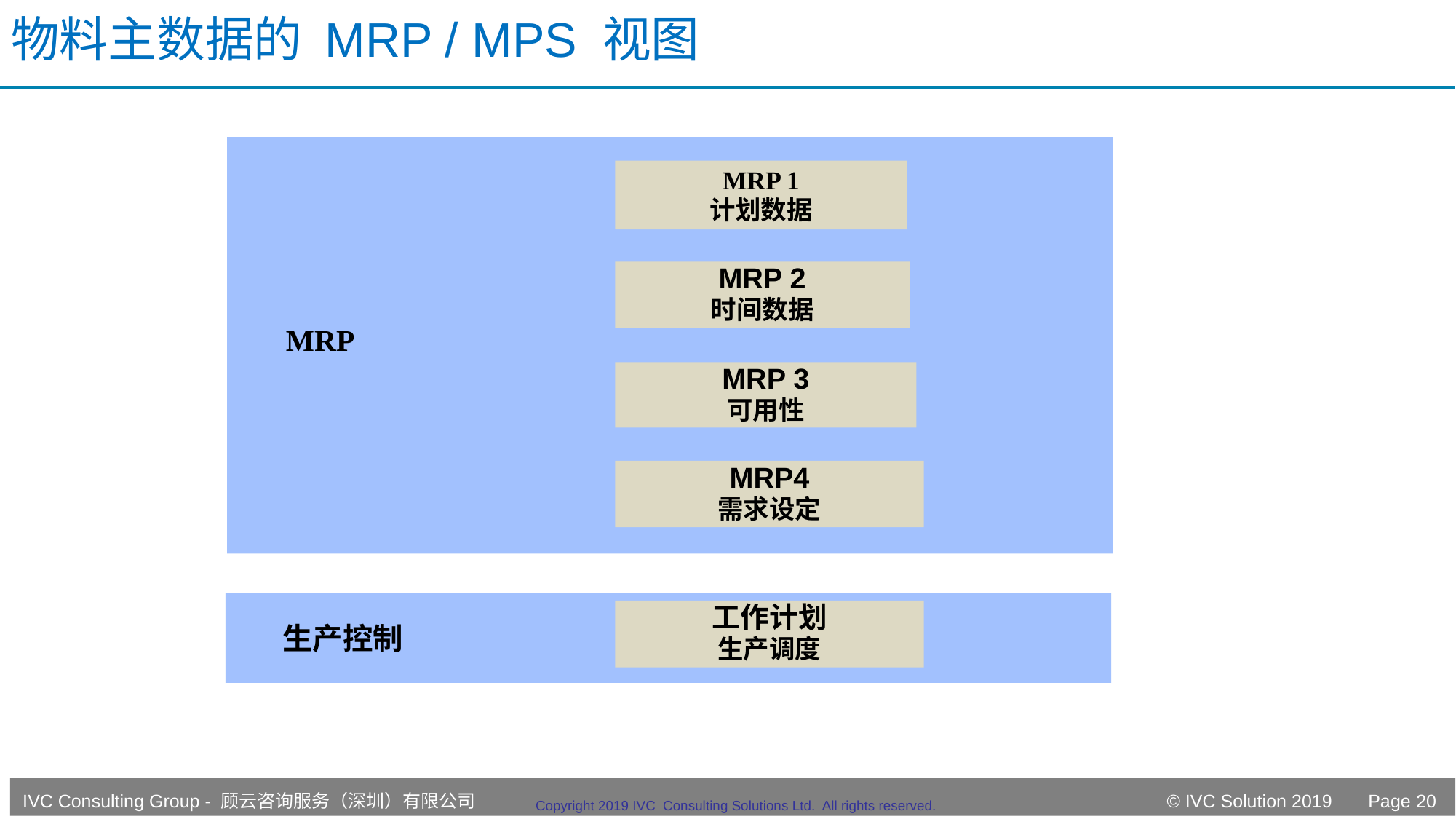

# 物料主数据的 MRP / MPS 视图

MRP 1
计划数据

MRP 2
时间数据
MRP
MRP 3
可用性
MRP4
需求设定

工作计划
生产调度
生产控制